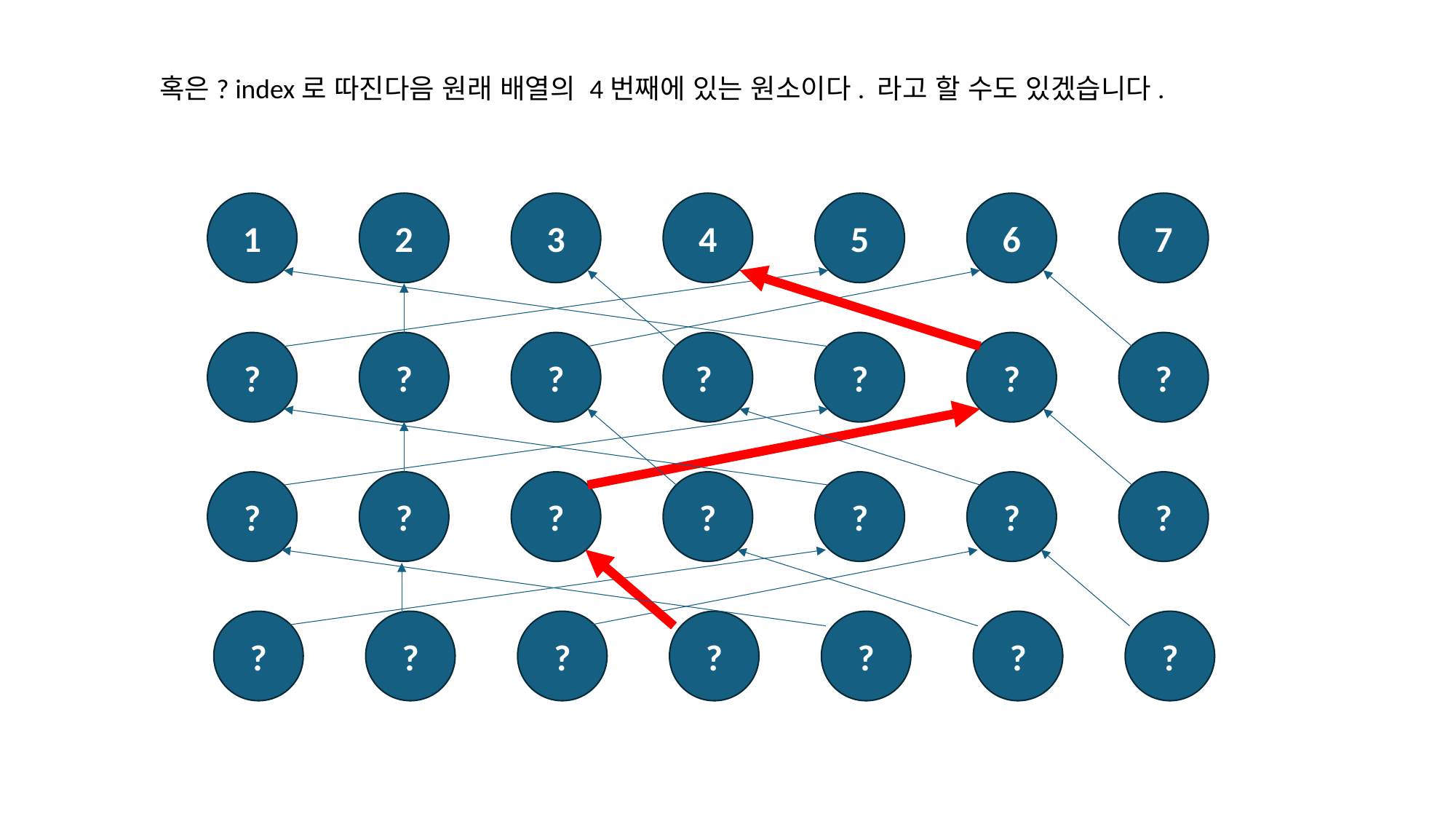

혹은? index로 따진다음 원래 배열의 4번째에 있는 원소이다. 라고 할 수도 있겠습니다.
1
2
3
4
5
6
7
?
?
?
?
?
?
?
?
?
?
?
?
?
?
?
?
?
?
?
?
?